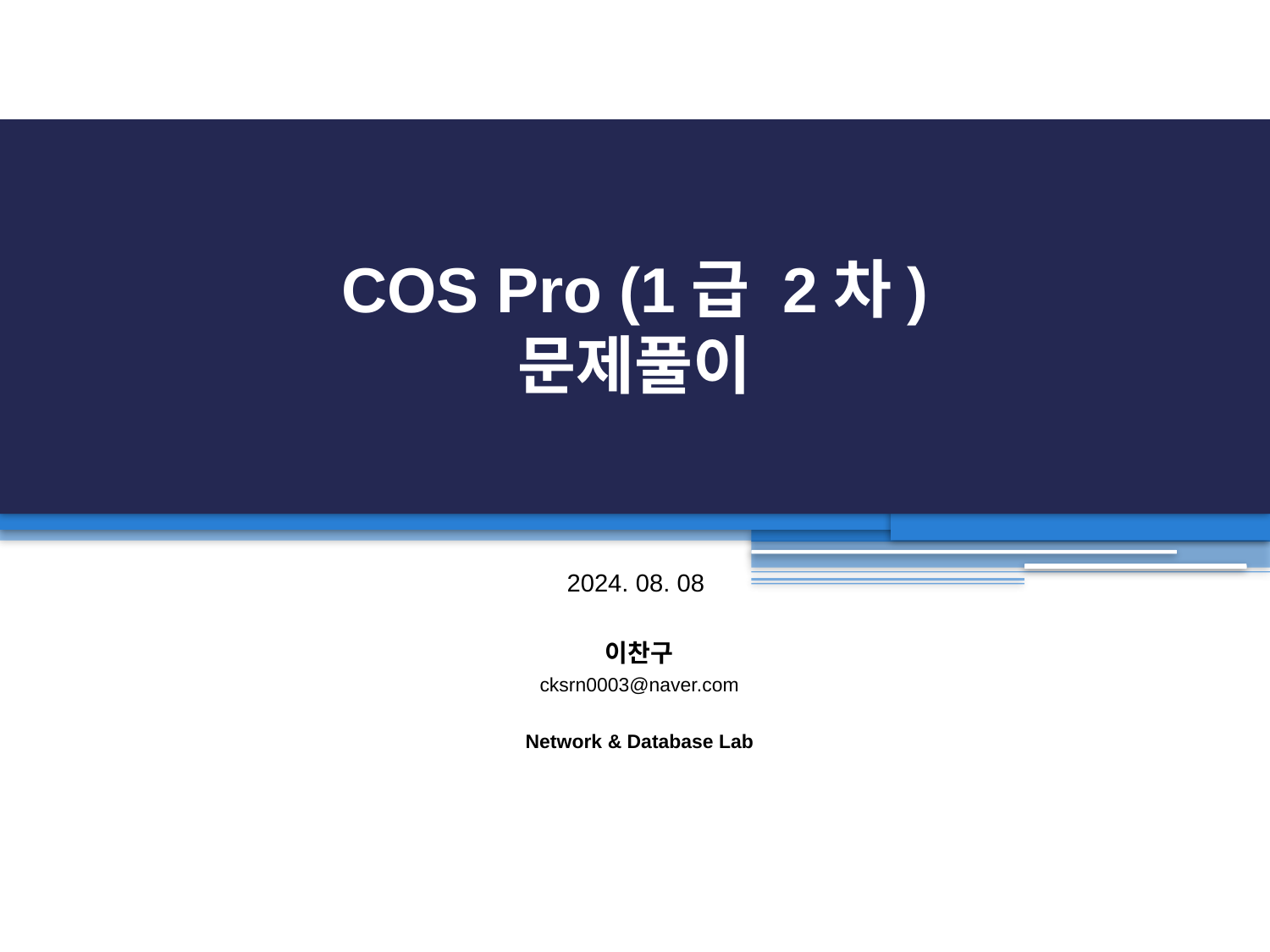

# COS Pro (1급 2차) 문제풀이
2024. 08. 08

이찬구
cksrn0003@naver.com

Network & Database Lab